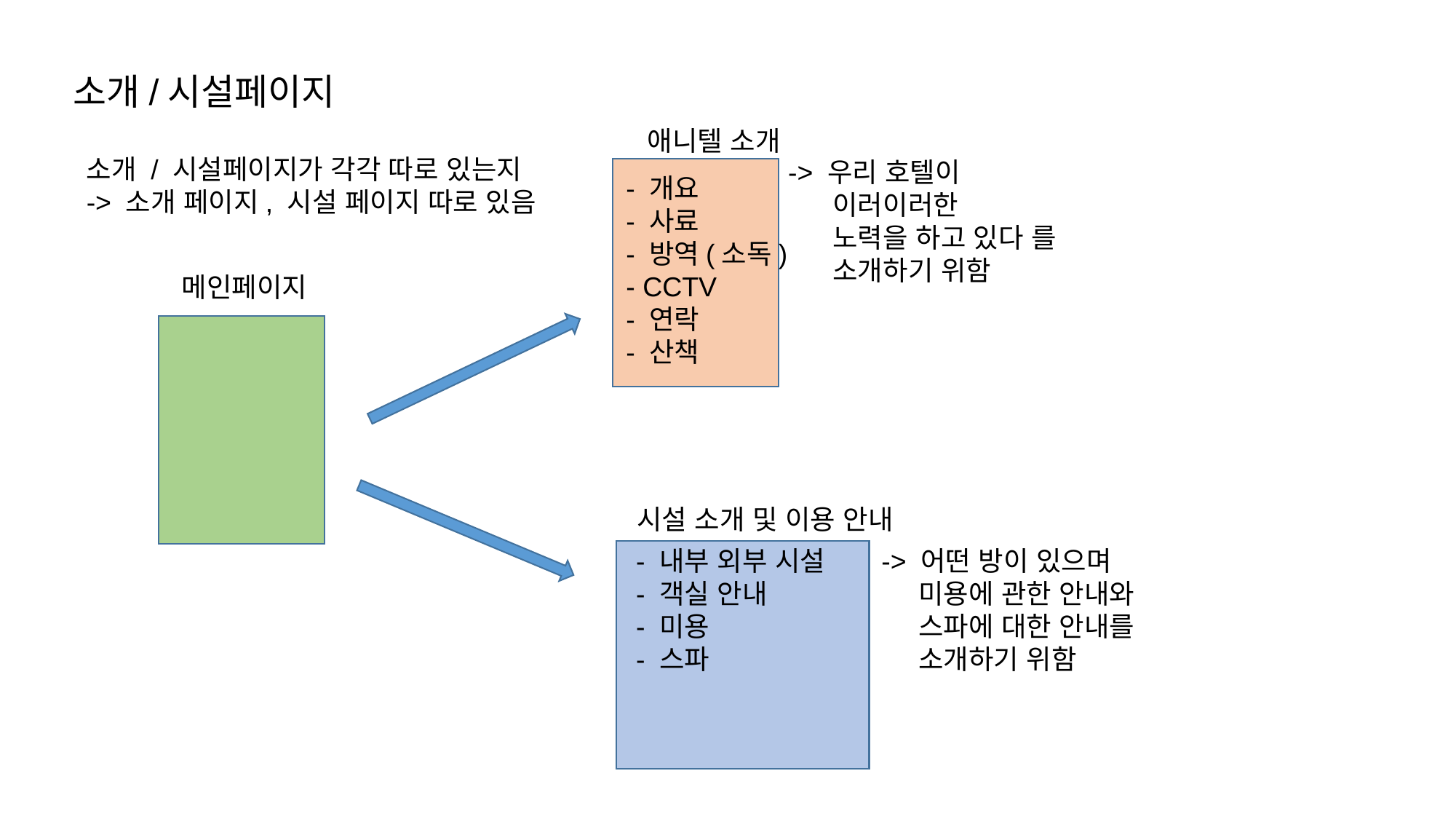

소개/시설페이지
 애니텔 소개
소개 / 시설페이지가 각각 따로 있는지
-> 소개 페이지, 시설 페이지 따로 있음
-> 우리 호텔이
     이러이러한
     노력을 하고 있다 를
     소개하기 위함

 - 개요
 - 사료
 - 방역(소독)
 - CCTV
 - 연락
 - 산책
메인페이지

시설 소개 및 이용 안내

 - 내부 외부 시설
 - 객실 안내
 - 미용
 - 스파
-> 어떤 방이 있으며
    미용에 관한 안내와
    스파에 대한 안내를
    소개하기 위함